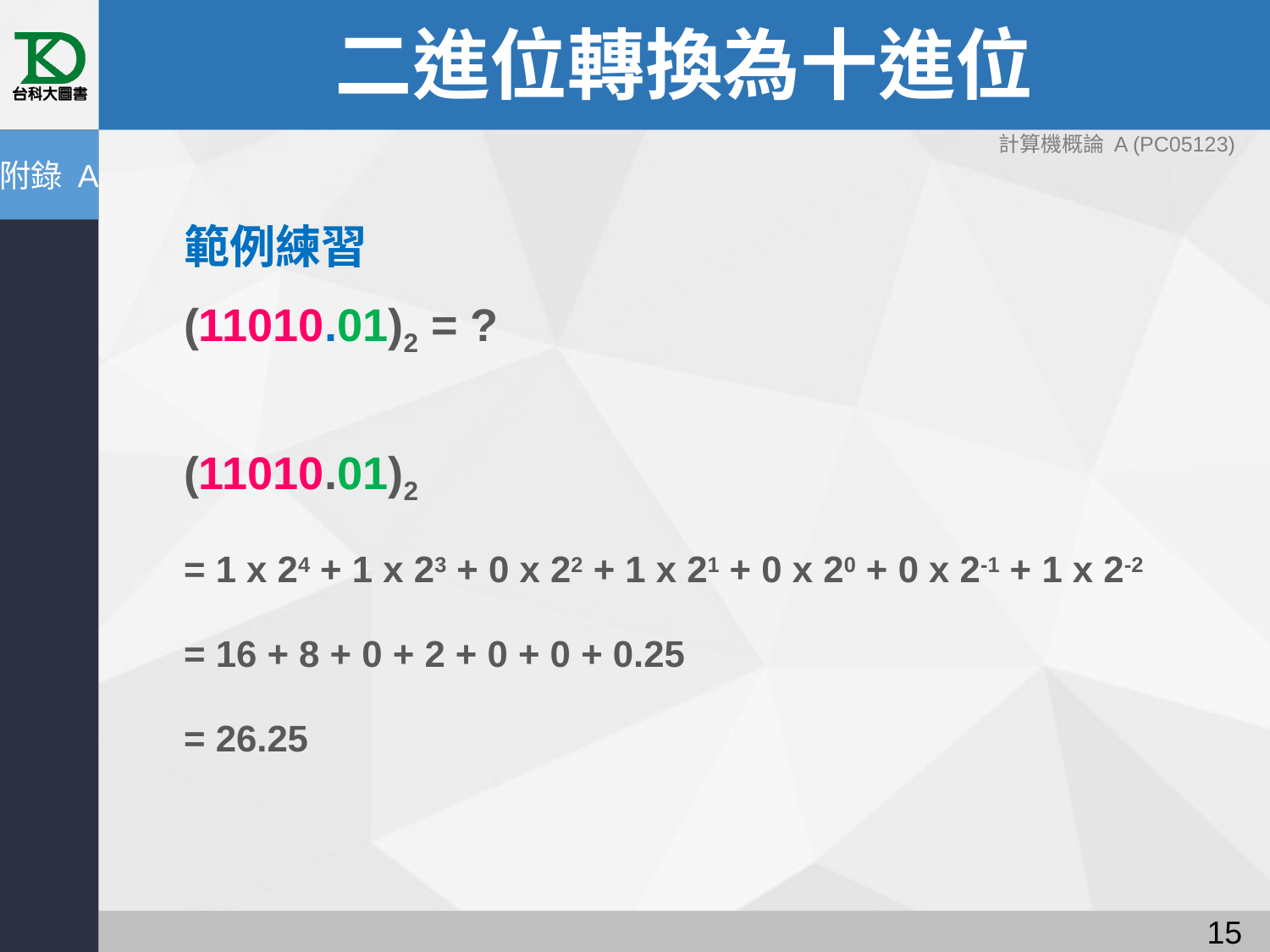

# 二進位轉換為十進位
計算機概論 A (PC05123)
附錄 A
範例練習
(11010.01)2 = ?
(11010.01)2
= 1 x 24 + 1 x 23 + 0 x 22 + 1 x 21 + 0 x 20 + 0 x 2-1 + 1 x 2-2
= 16 + 8 + 0 + 2 + 0 + 0 + 0.25
= 26.25
15